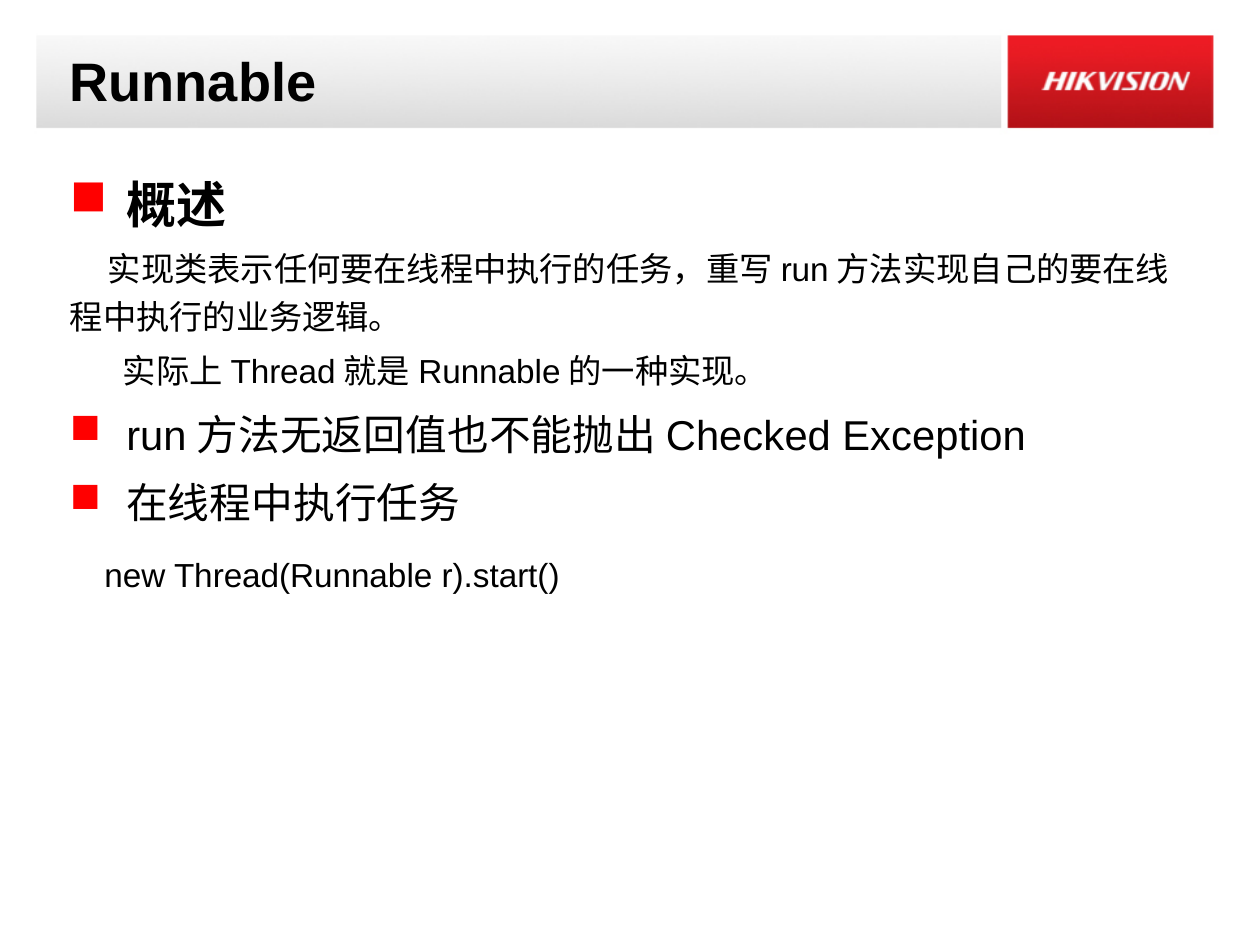

# Runnable
概述
    实现类表示任何要在线程中执行的任务，重写run方法实现自己的要在线程中执行的业务逻辑。
      实际上Thread就是Runnable的一种实现。
run方法无返回值也不能抛出Checked Exception
在线程中执行任务
   new Thread(Runnable r).start()